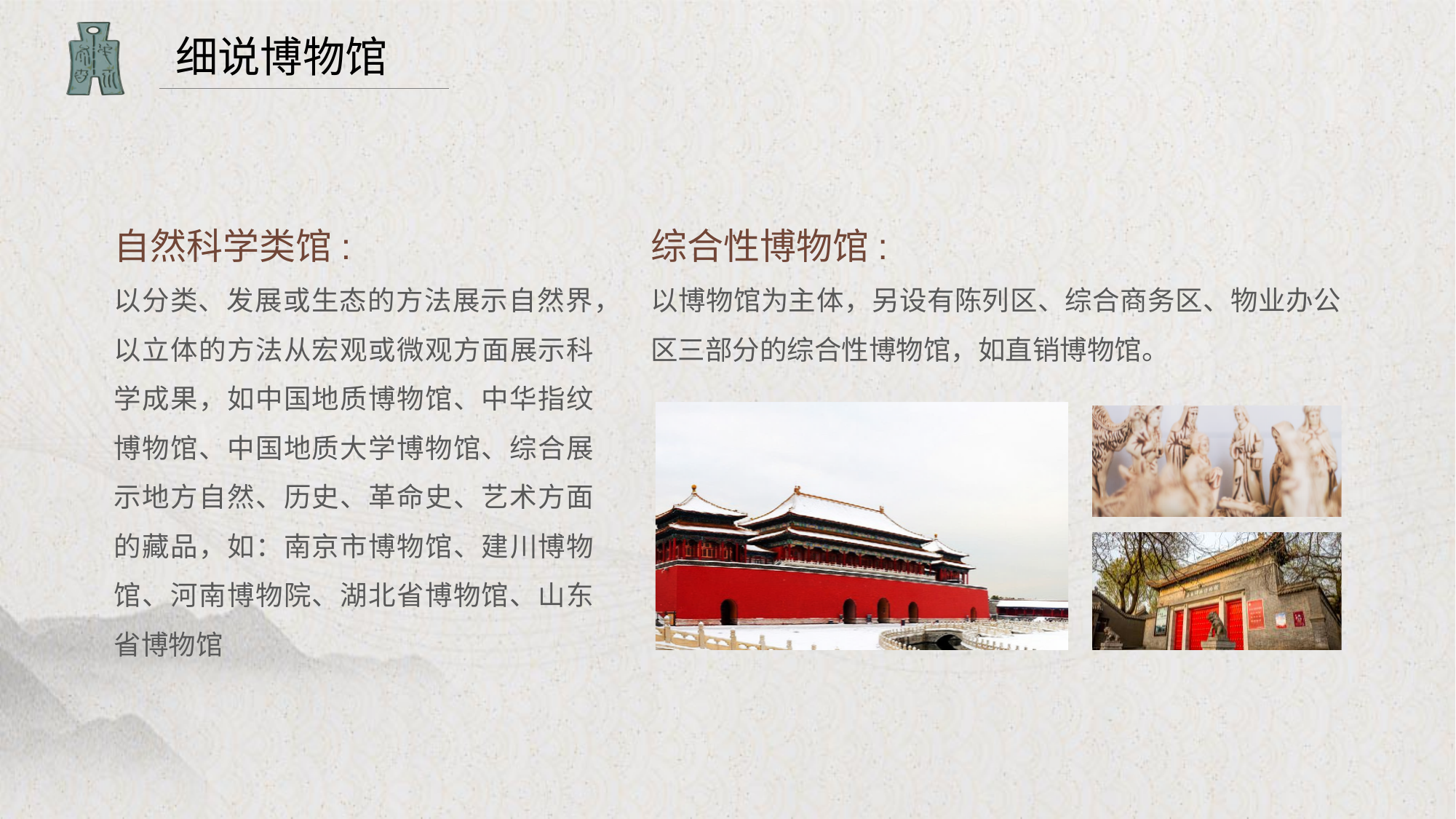

自然科学类馆:
以分类、发展或生态的方法展示自然界，以立体的方法从宏观或微观方面展示科学成果，如中国地质博物馆、中华指纹博物馆、中国地质大学博物馆、综合展示地方自然、历史、革命史、艺术方面的藏品，如：南京市博物馆、建川博物馆、河南博物院、湖北省博物馆、山东省博物馆

综合性博物馆:
以博物馆为主体，另设有陈列区、综合商务区、物业办公区三部分的综合性博物馆，如直销博物馆。